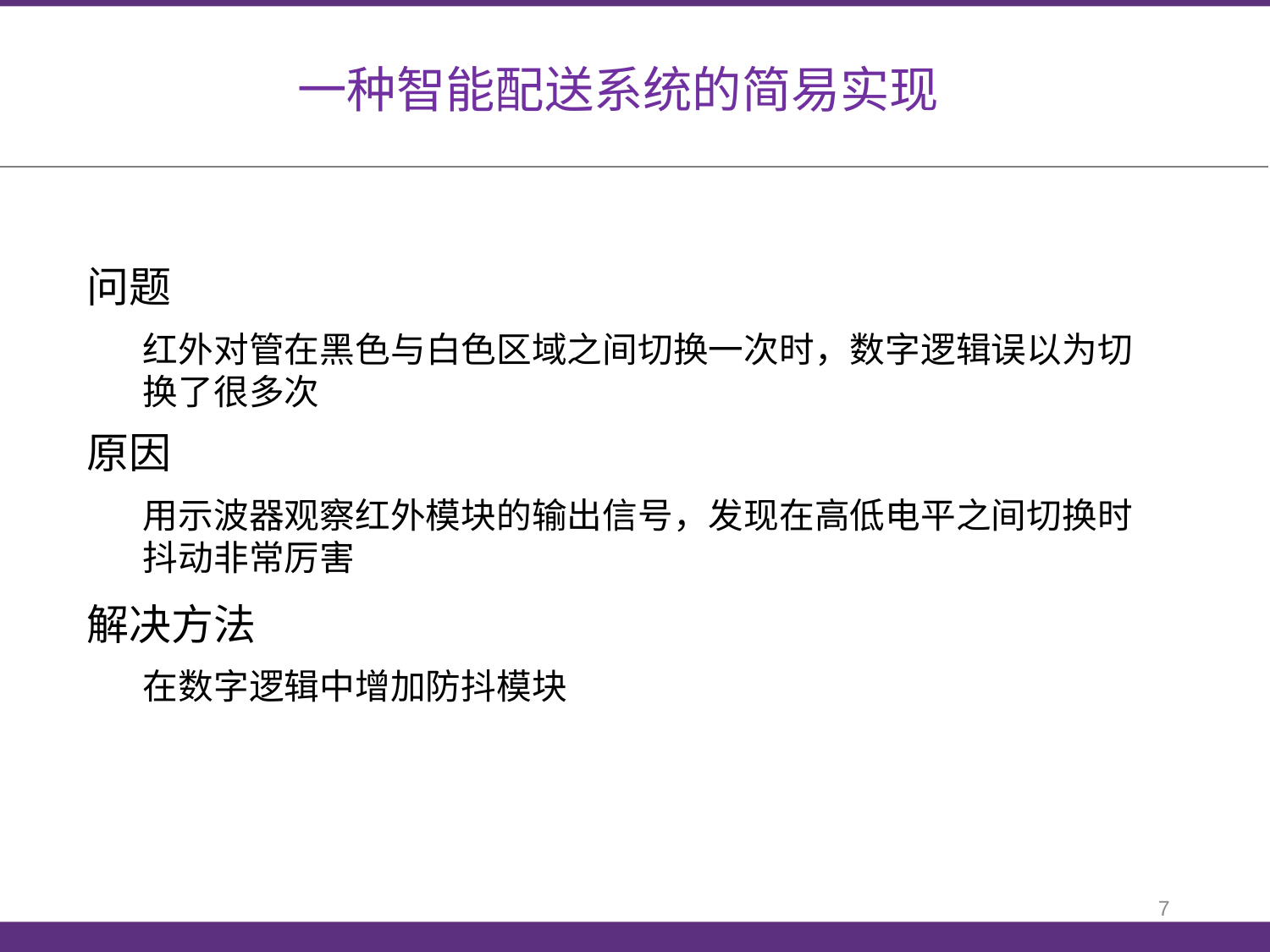

一种智能配送系统的简易实现

问题

红外对管在黑色与白色区域之间切换一次时，数字逻辑误以为切换了很多次
原因
用示波器观察红外模块的输出信号，发现在高低电平之间切换时抖动非常厉害
解决方法
在数字逻辑中增加防抖模块
7